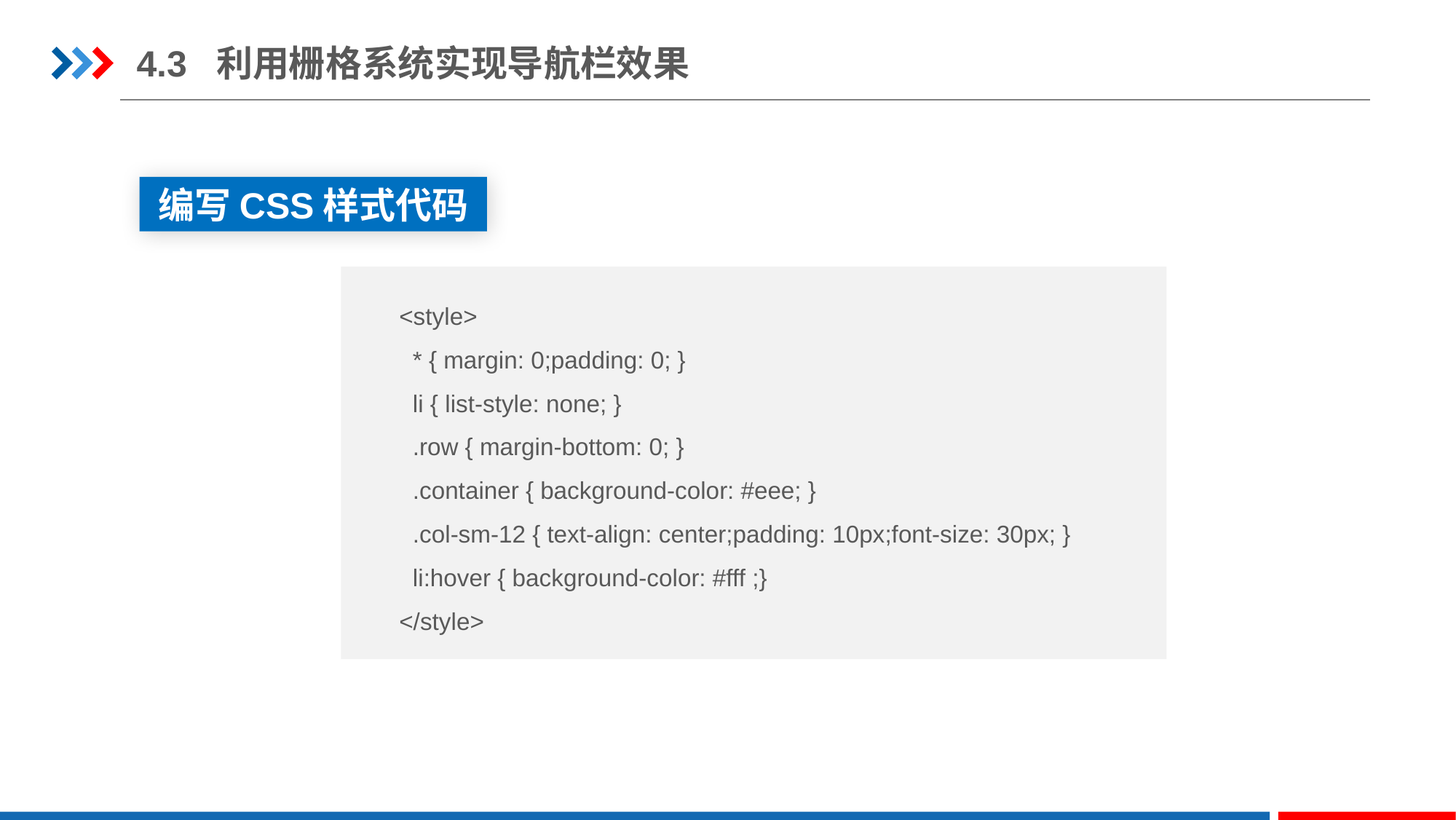

4.3  利用栅格系统实现导航栏效果
编写CSS样式代码

<style>
  * { margin: 0;padding: 0; }
  li { list-style: none; }
  .row { margin-bottom: 0; }
  .container { background-color: #eee; }
  .col-sm-12 { text-align: center;padding: 10px;font-size: 30px; }
  li:hover { background-color: #fff ;}
</style>